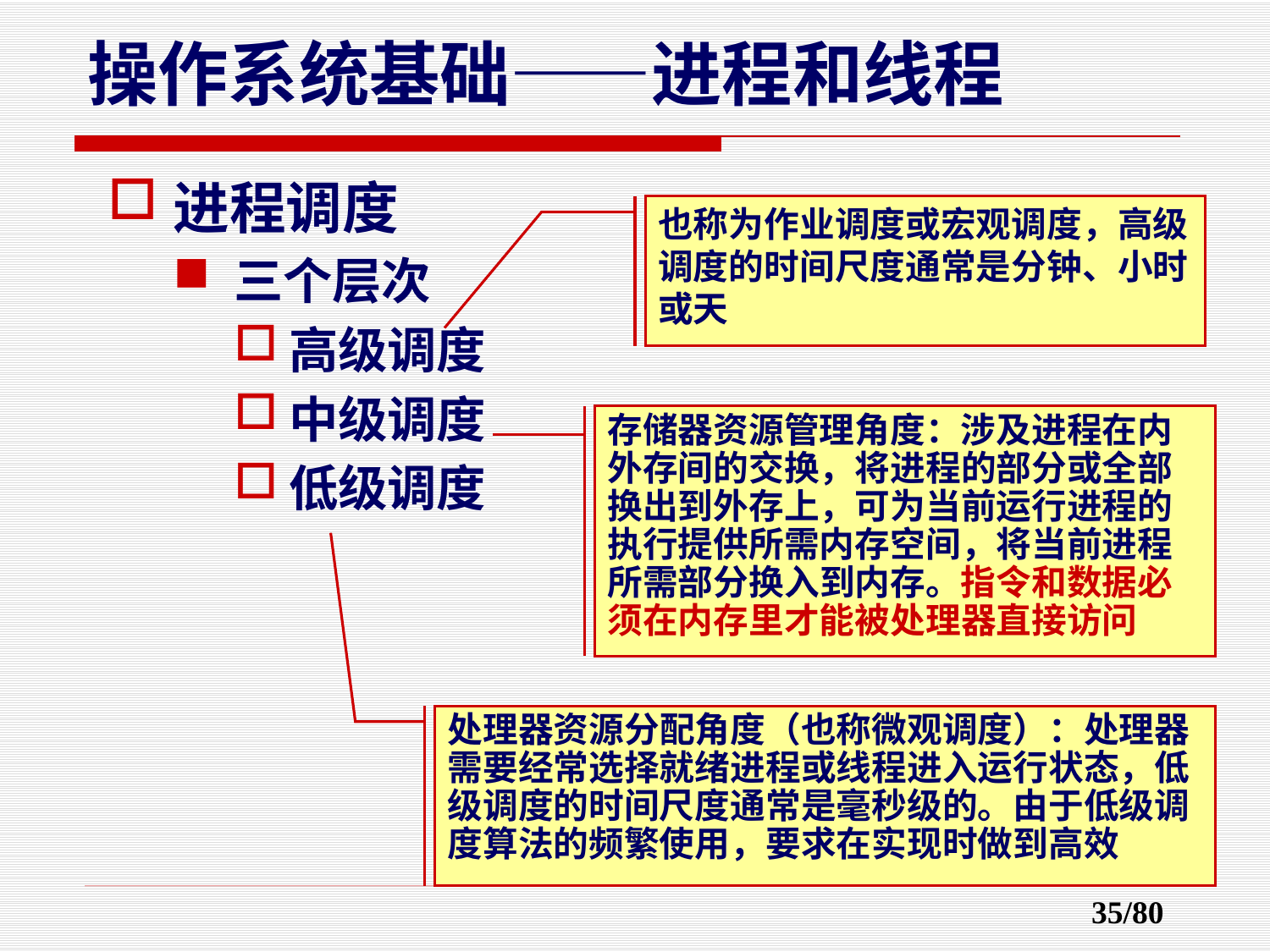

# 操作系统基础——进程和线程
进程调度
三个层次
高级调度
中级调度
低级调度

也称为作业调度或宏观调度，高级调度的时间尺度通常是分钟、小时或天
存储器资源管理角度：涉及进程在内外存间的交换，将进程的部分或全部换出到外存上，可为当前运行进程的执行提供所需内存空间，将当前进程所需部分换入到内存。指令和数据必须在内存里才能被处理器直接访问
处理器资源分配角度（也称微观调度）：处理器需要经常选择就绪进程或线程进入运行状态，低级调度的时间尺度通常是毫秒级的。由于低级调度算法的频繁使用，要求在实现时做到高效